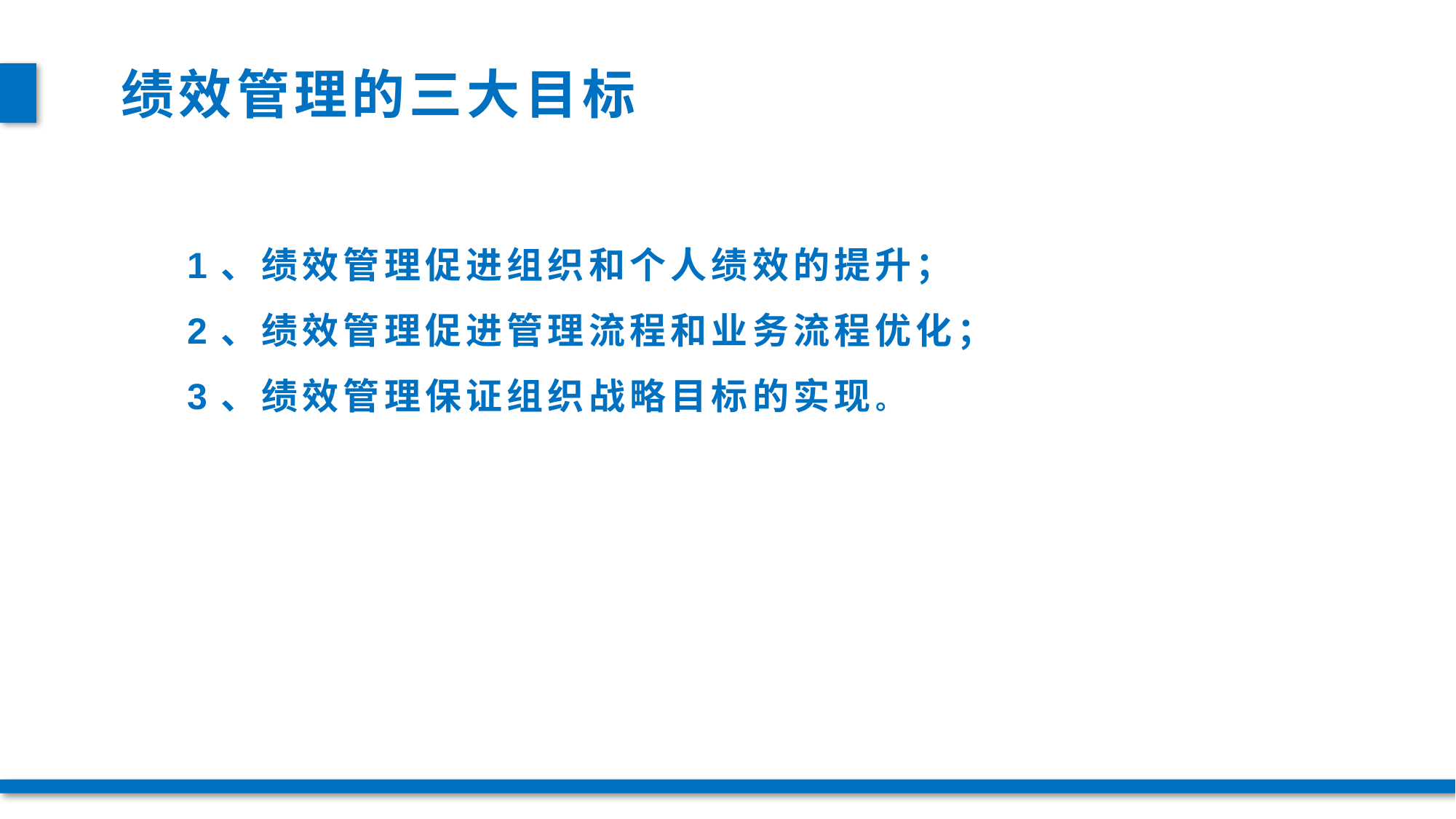

绩效管理的三大目标

1、绩效管理促进组织和个人绩效的提升；
2、绩效管理促进管理流程和业务流程优化；
3、绩效管理保证组织战略目标的实现。